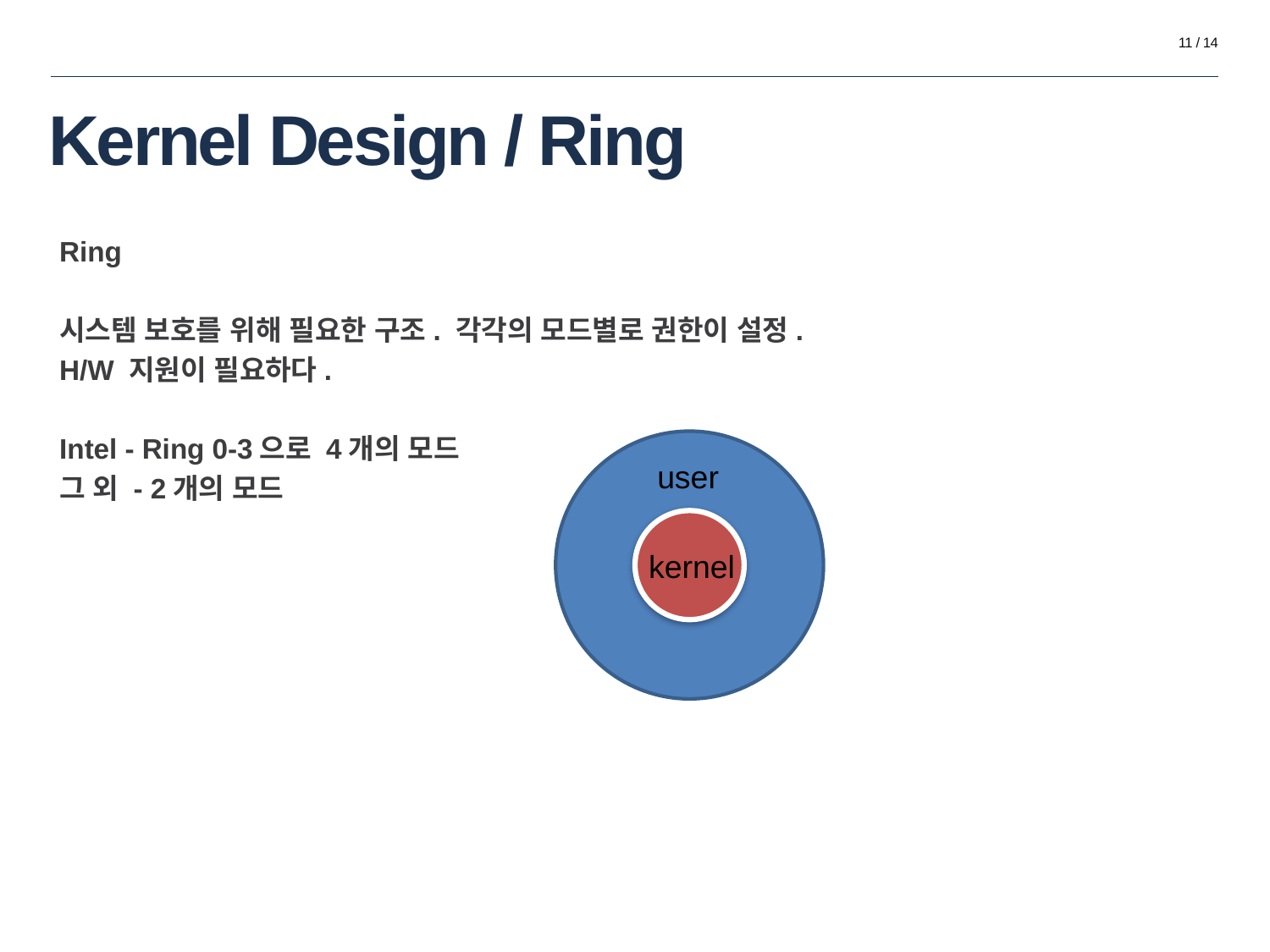

11 / 14
# Kernel Design / Ring
Ring

시스템 보호를 위해 필요한 구조. 각각의 모드별로 권한이 설정.
H/W 지원이 필요하다.

Intel - Ring 0-3으로 4개의 모드
그 외 - 2개의 모드

user

kernel